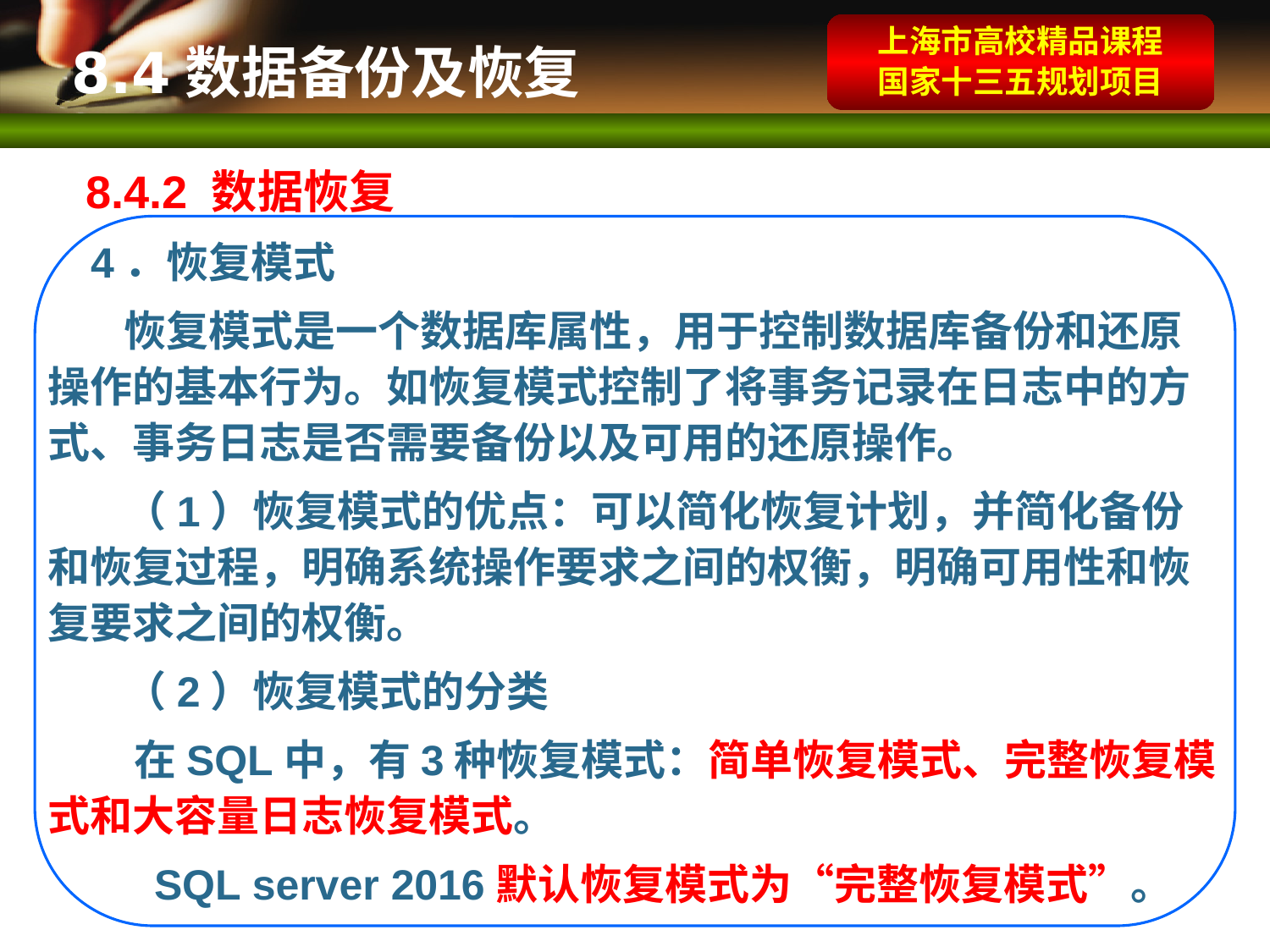

上海市高校精品课程
国家十三五规划项目
   8.4数据备份及恢复
   8.4.2 数据恢复
    4．恢复模式
       恢复模式是一个数据库属性，用于控制数据库备份和还原操作的基本行为。如恢复模式控制了将事务记录在日志中的方式、事务日志是否需要备份以及可用的还原操作。
       （1）恢复模式的优点：可以简化恢复计划，并简化备份和恢复过程，明确系统操作要求之间的权衡，明确可用性和恢复要求之间的权衡。
       （2）恢复模式的分类
        在SQL中，有3种恢复模式：简单恢复模式、完整恢复模式和大容量日志恢复模式。
         SQL server 2016默认恢复模式为“完整恢复模式”。